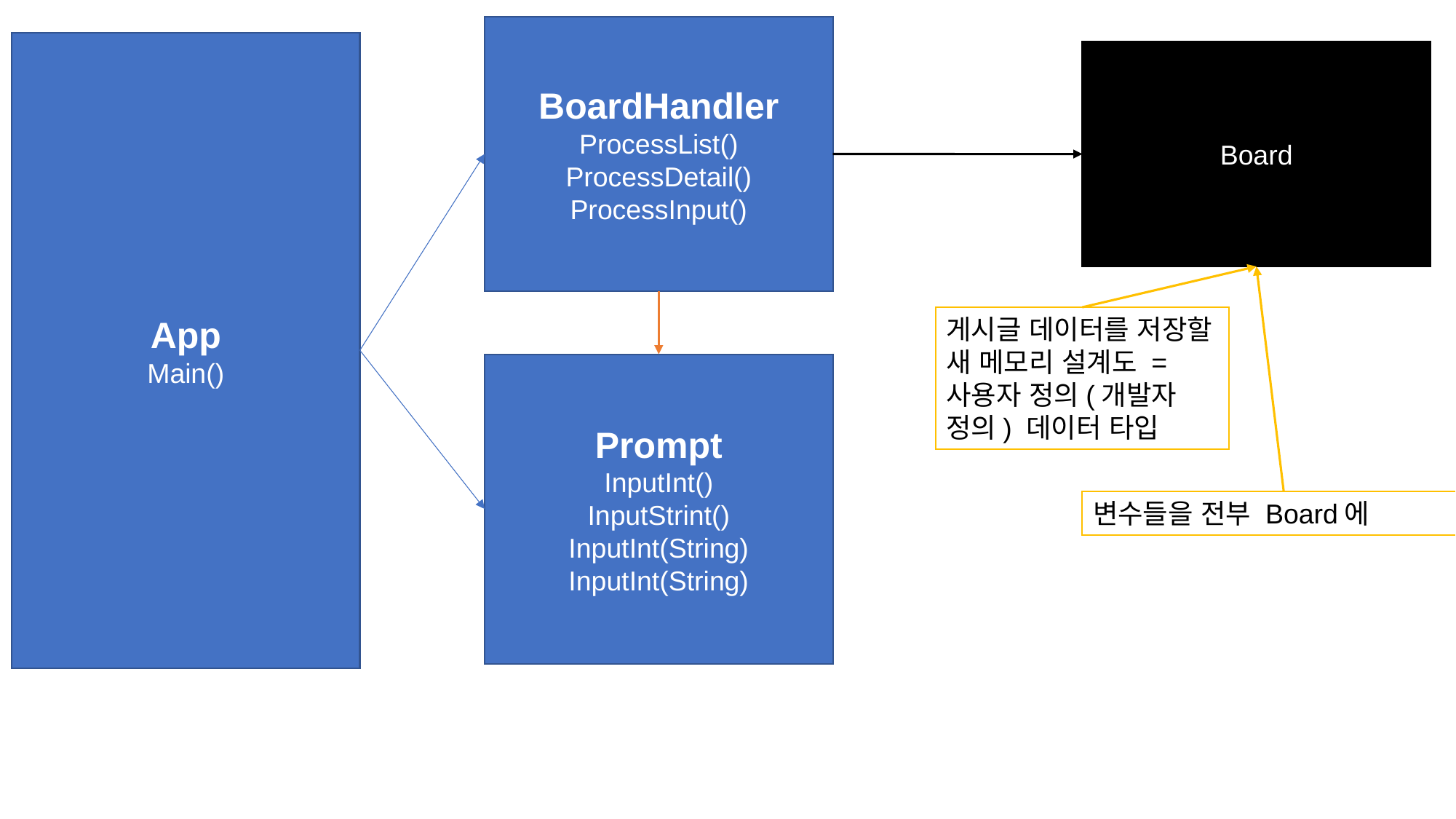

BoardHandler
ProcessList()
ProcessDetail()
ProcessInput()
App
Main()
Board
게시글 데이터를 저장할 새 메모리 설계도 = 사용자 정의(개발자 정의) 데이터 타입
Prompt
InputInt()
InputStrint()
InputInt(String)
InputInt(String)
변수들을 전부 Board에